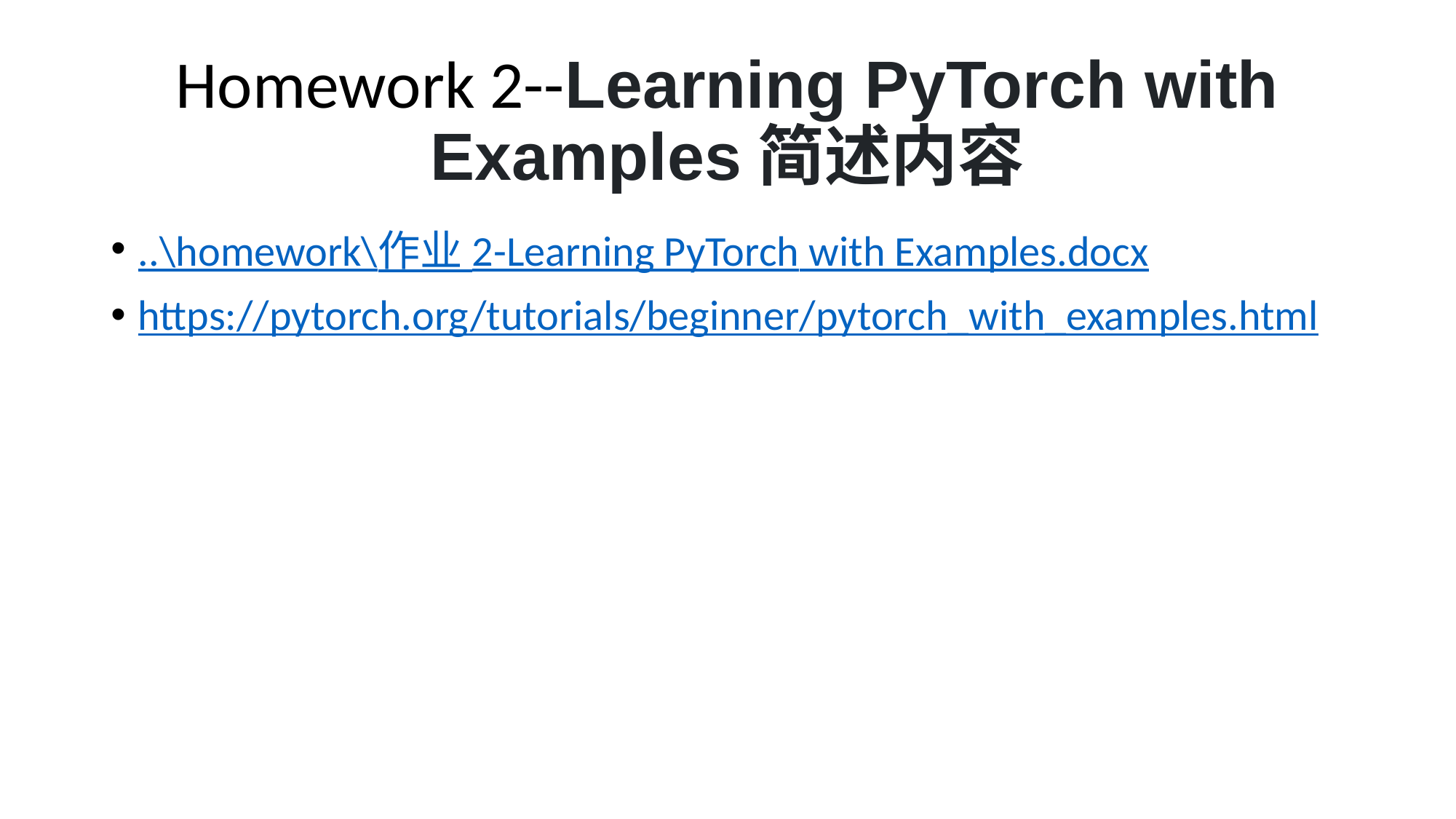

# Homework 2--Learning PyTorch with Examples简述内容
..\homework\作业 2-Learning PyTorch with Examples.docx
https://pytorch.org/tutorials/beginner/pytorch_with_examples.html